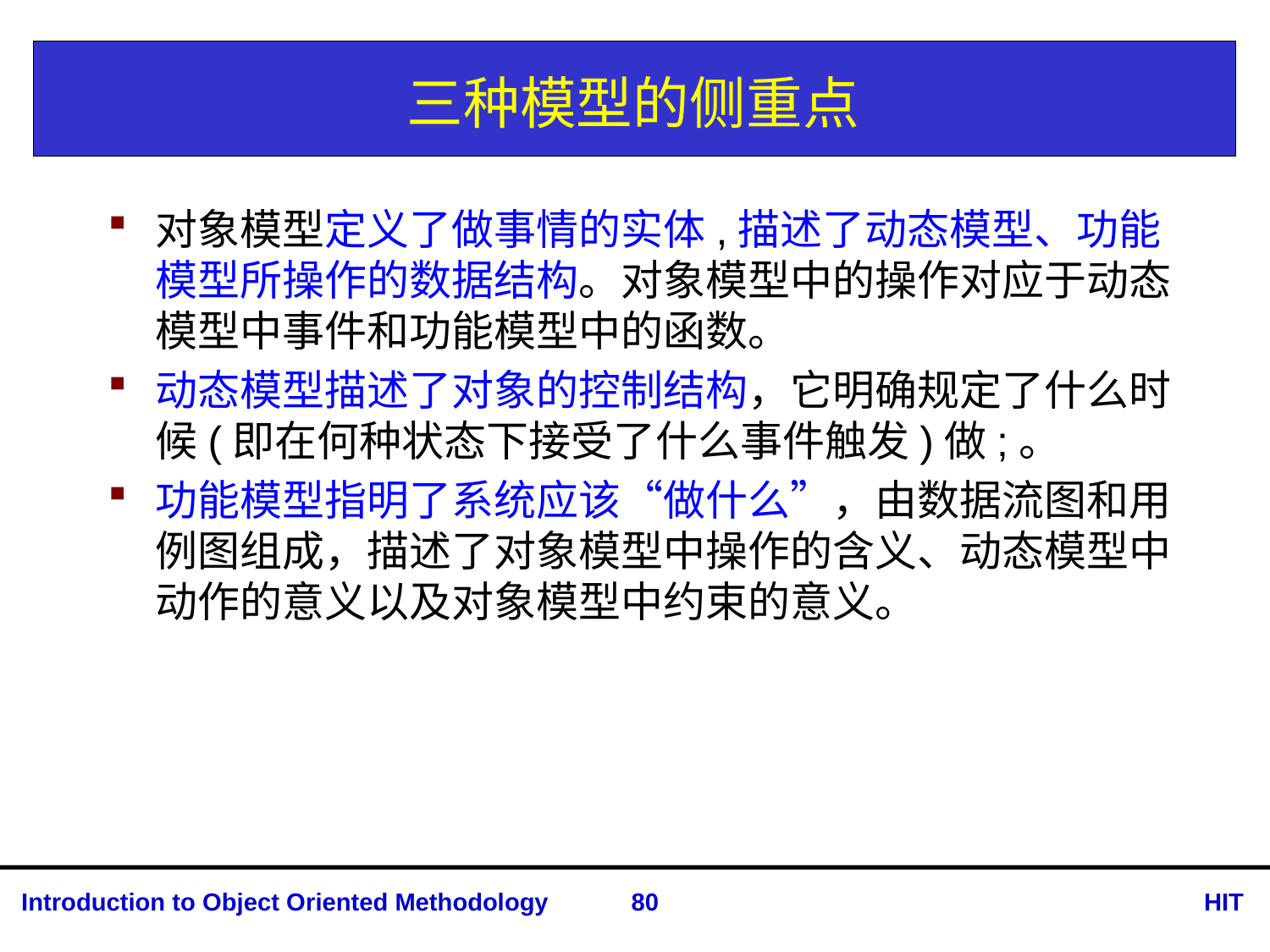

# 三种模型的侧重点
对象模型定义了做事情的实体,描述了动态模型、功能模型所操作的数据结构。对象模型中的操作对应于动态模型中事件和功能模型中的函数。
动态模型描述了对象的控制结构，它明确规定了什么时候(即在何种状态下接受了什么事件触发)做;。
功能模型指明了系统应该“做什么”，由数据流图和用例图组成，描述了对象模型中操作的含义、动态模型中动作的意义以及对象模型中约束的意义。